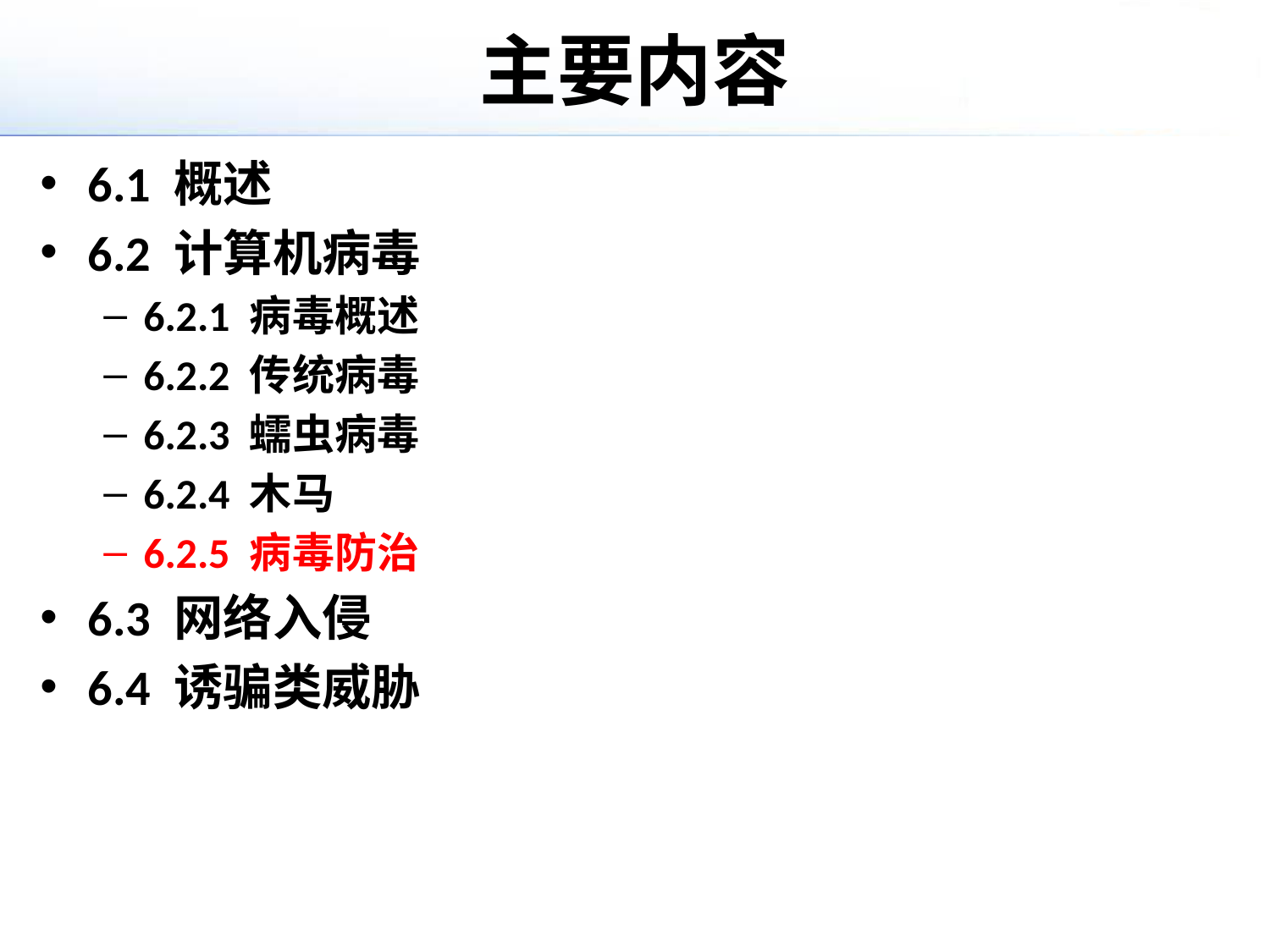

# 主要内容
6.1 概述
6.2 计算机病毒
6.2.1 病毒概述
6.2.2 传统病毒
6.2.3 蠕虫病毒
6.2.4 木马
6.2.5 病毒防治
6.3 网络入侵
6.4 诱骗类威胁